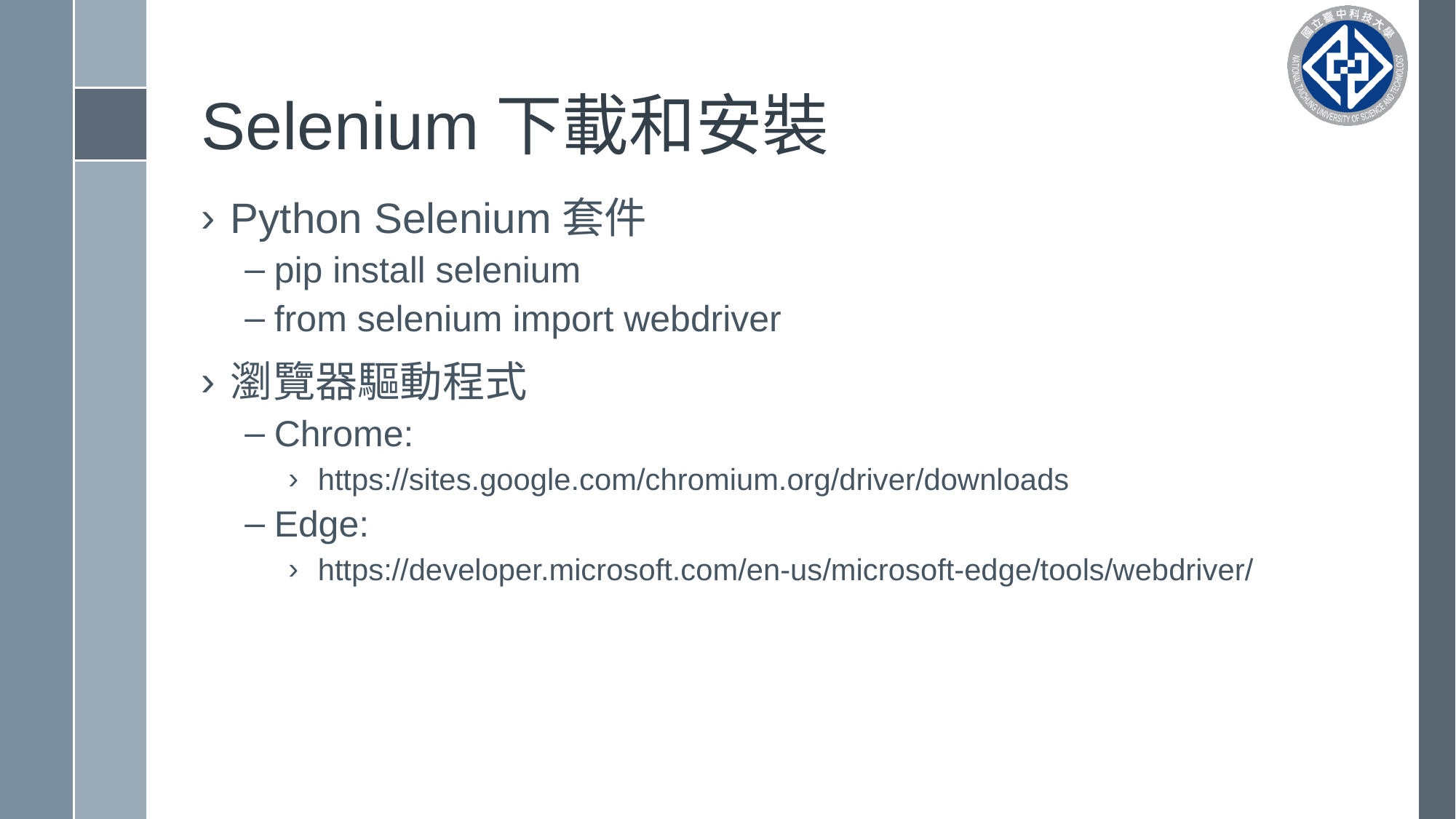

# Selenium下載和安裝
Python Selenium套件
pip install selenium
from selenium import webdriver
瀏覽器驅動程式
Chrome:
https://sites.google.com/chromium.org/driver/downloads
Edge:
https://developer.microsoft.com/en-us/microsoft-edge/tools/webdriver/